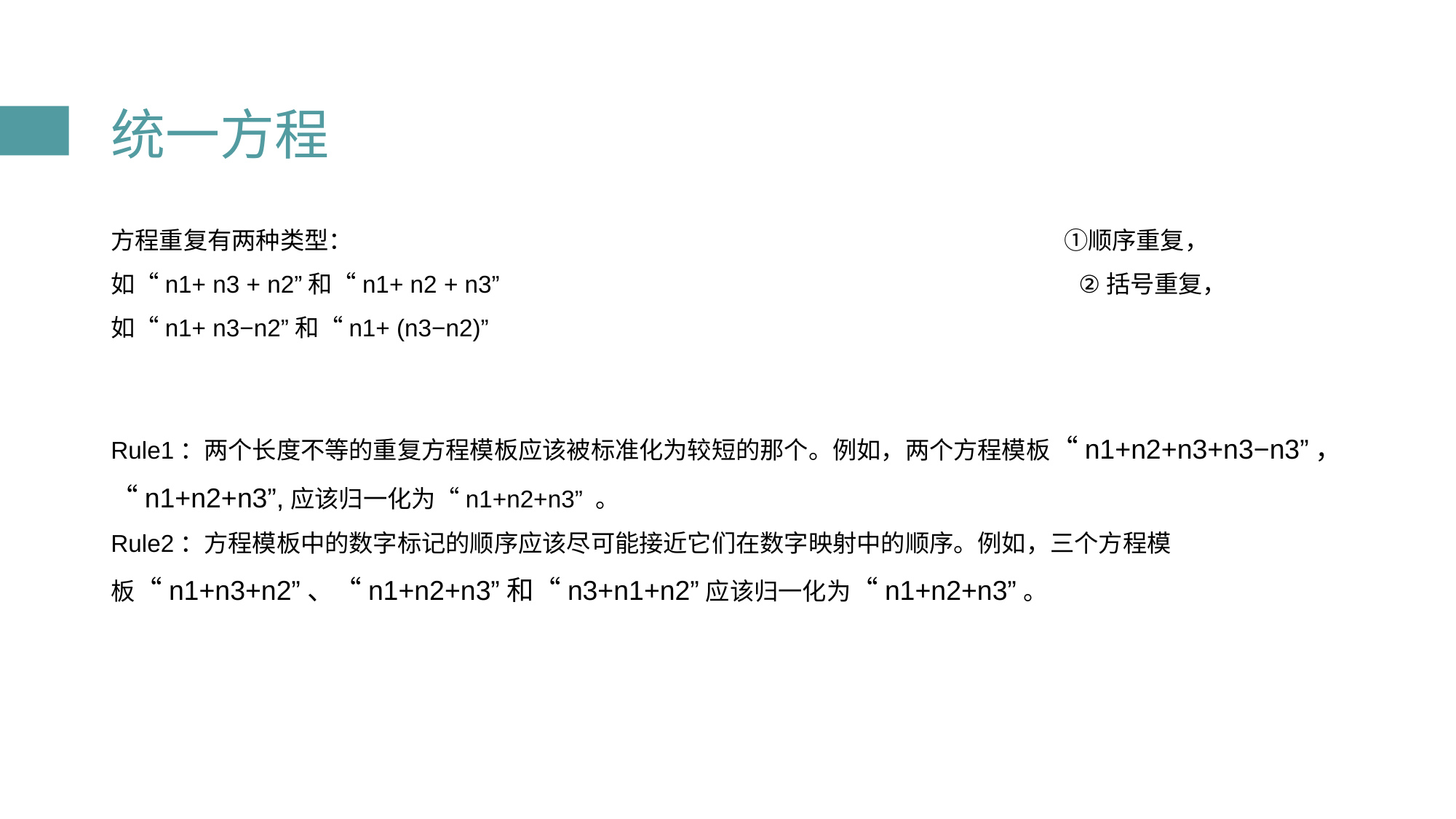

# 统一方程
方程重复有两种类型：                                                                                                                                   ①顺序重复，如“n1+ n3 + n2”和“n1+ n2 + n3”                                                                                      ②括号重复，如“n1+ n3−n2”和“n1+ (n3−n2)”
Rule1：两个长度不等的重复方程模板应该被标准化为较短的那个。例如，两个方程模板“n1+n2+n3+n3−n3”，“n1+n2+n3”,应该归一化为“n1+n2+n3” 。                                                                                                                      Rule2：方程模板中的数字标记的顺序应该尽可能接近它们在数字映射中的顺序。例如，三个方程模板“n1+n3+n2”、“n1+n2+n3”和“n3+n1+n2”应该归一化为“n1+n2+n3”。